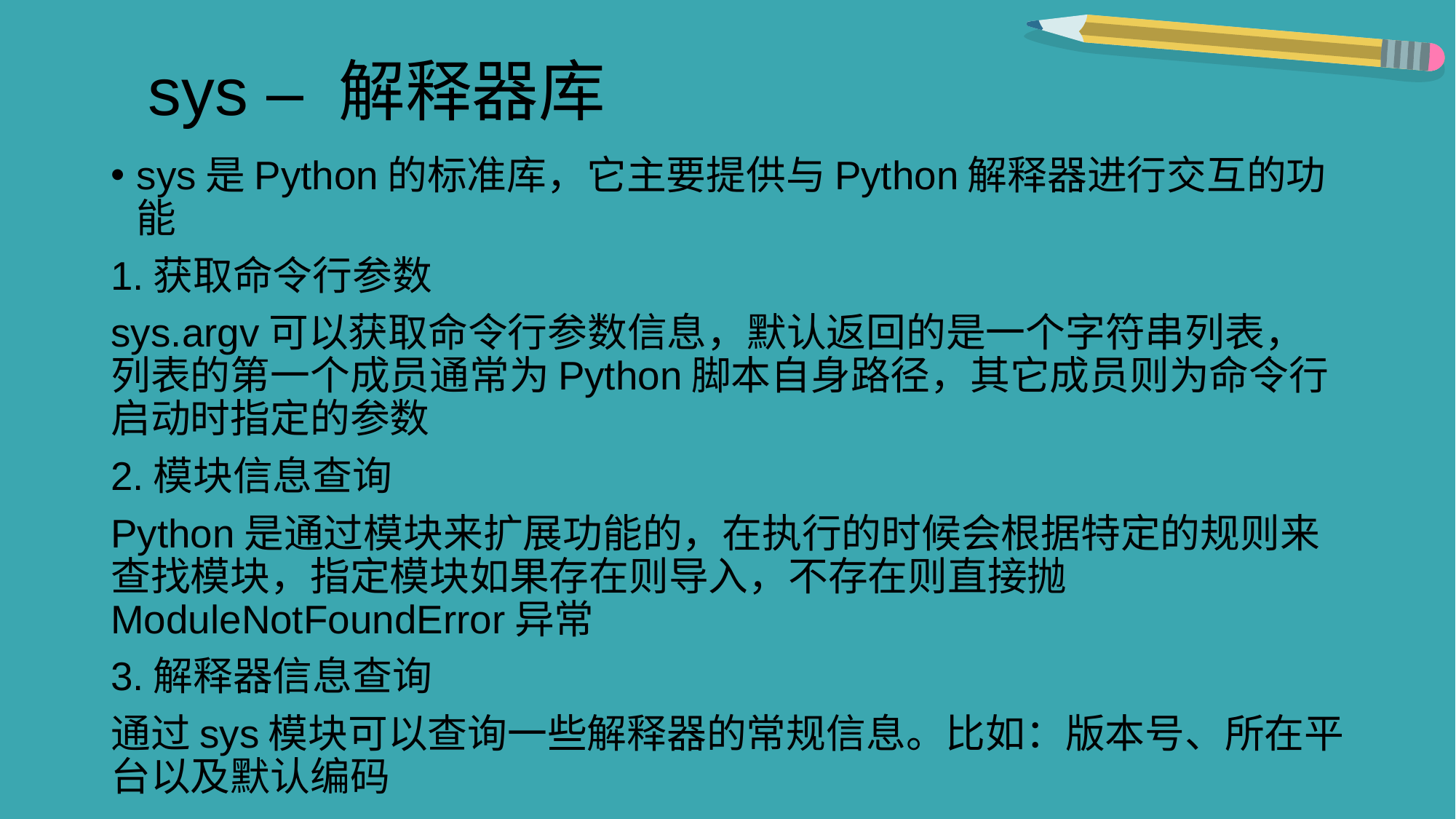

# sys – 解释器库

sys是Python的标准库，它主要提供与Python解释器进行交互的功能
1.获取命令行参数
sys.argv可以获取命令行参数信息，默认返回的是一个字符串列表，列表的第一个成员通常为Python脚本自身路径，其它成员则为命令行启动时指定的参数
2.模块信息查询
Python是通过模块来扩展功能的，在执行的时候会根据特定的规则来查找模块，指定模块如果存在则导入，不存在则直接抛ModuleNotFoundError异常
3.解释器信息查询
通过sys模块可以查询一些解释器的常规信息。比如：版本号、所在平台以及默认编码